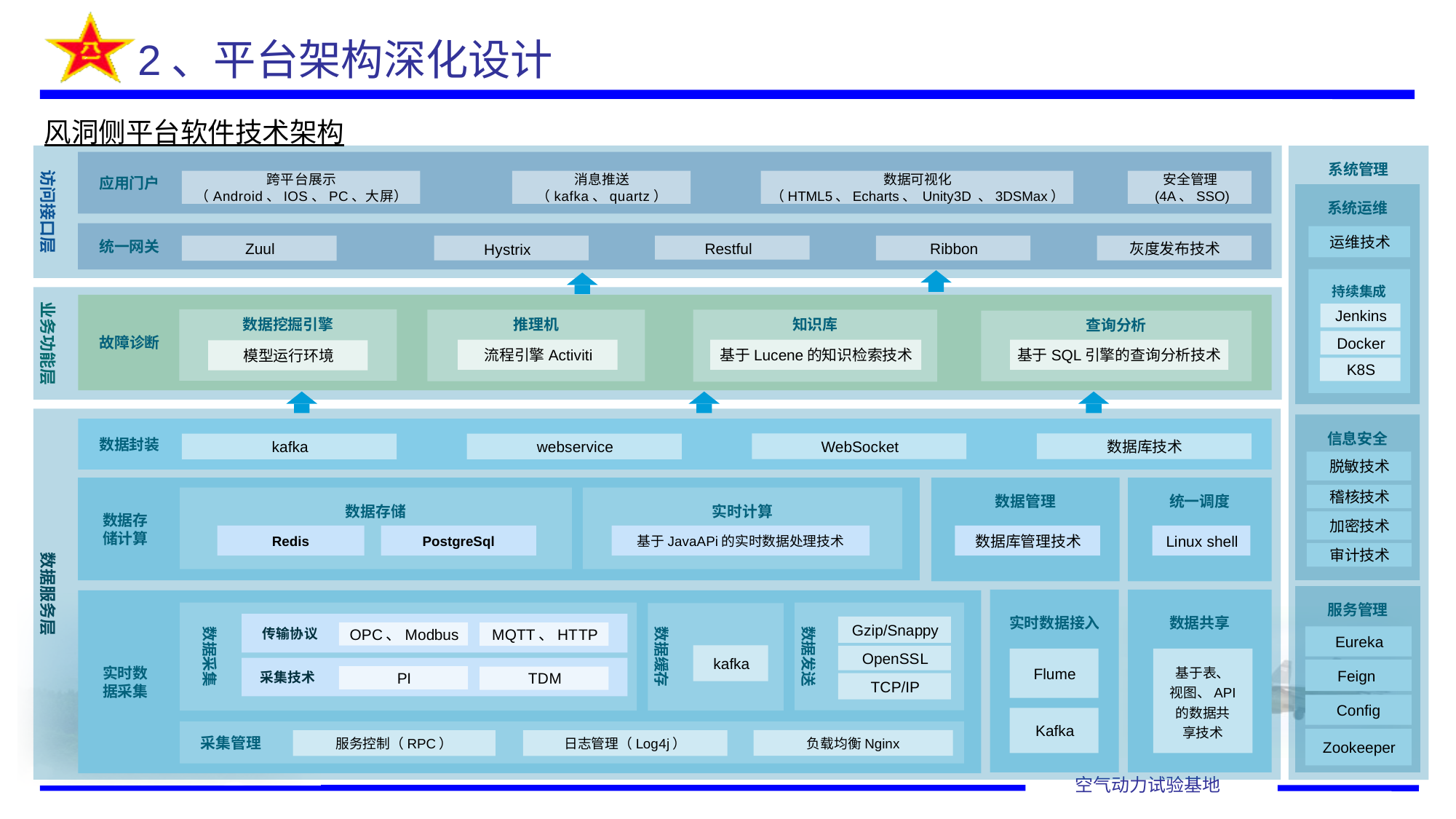

2、平台架构深化设计
风洞侧平台软件技术架构
访问接口层
系统管理
  应用门户
跨平台展示
（Android、IOS、PC、大屏）
消息推送
（kafka、quartz）
数据可视化
（HTML5、Echarts、 Unity3D 、3DSMax）
安全管理
 (4A、SSO)
系统运维
  统一网关
Zuul
Hystrix
Restful
Ribbon
灰度发布技术
运维技术
持续集成

业务功能层
  故障诊断
Jenkins
数据挖掘引擎
推理机
知识库
查询分析
Docker
流程引擎Activiti
基于Lucene的知识检索技术
基于SQL引擎的查询分析技术
模型运行环境
K8S

数据服务层
信息安全
  数据封装
WebSocket
数据库技术
kafka
webservice
脱敏技术
   数据存
   储计算
数据管理
统一调度
稽核技术
数据存储
实时计算
加密技术
Redis
PostgreSql
基于JavaAPi的实时数据处理技术
数据库管理技术
Linux shell
审计技术
服务管理
实时数据接入
数据共享
   实时数
   据采集
数据采集
数据发送
数据缓存
     传输协议
Gzip/Snappy
OPC、Modbus
MQTT、HTTP
Eureka
kafka
OpenSSL
Flume
基于表、
视图、API
的数据共
享技术
     采集技术
Feign
PI
TDM
TCP/IP
Config
Kafka
     采集管理
Zookeeper
负载均衡Nginx
服务控制（RPC）
日志管理（Log4j）